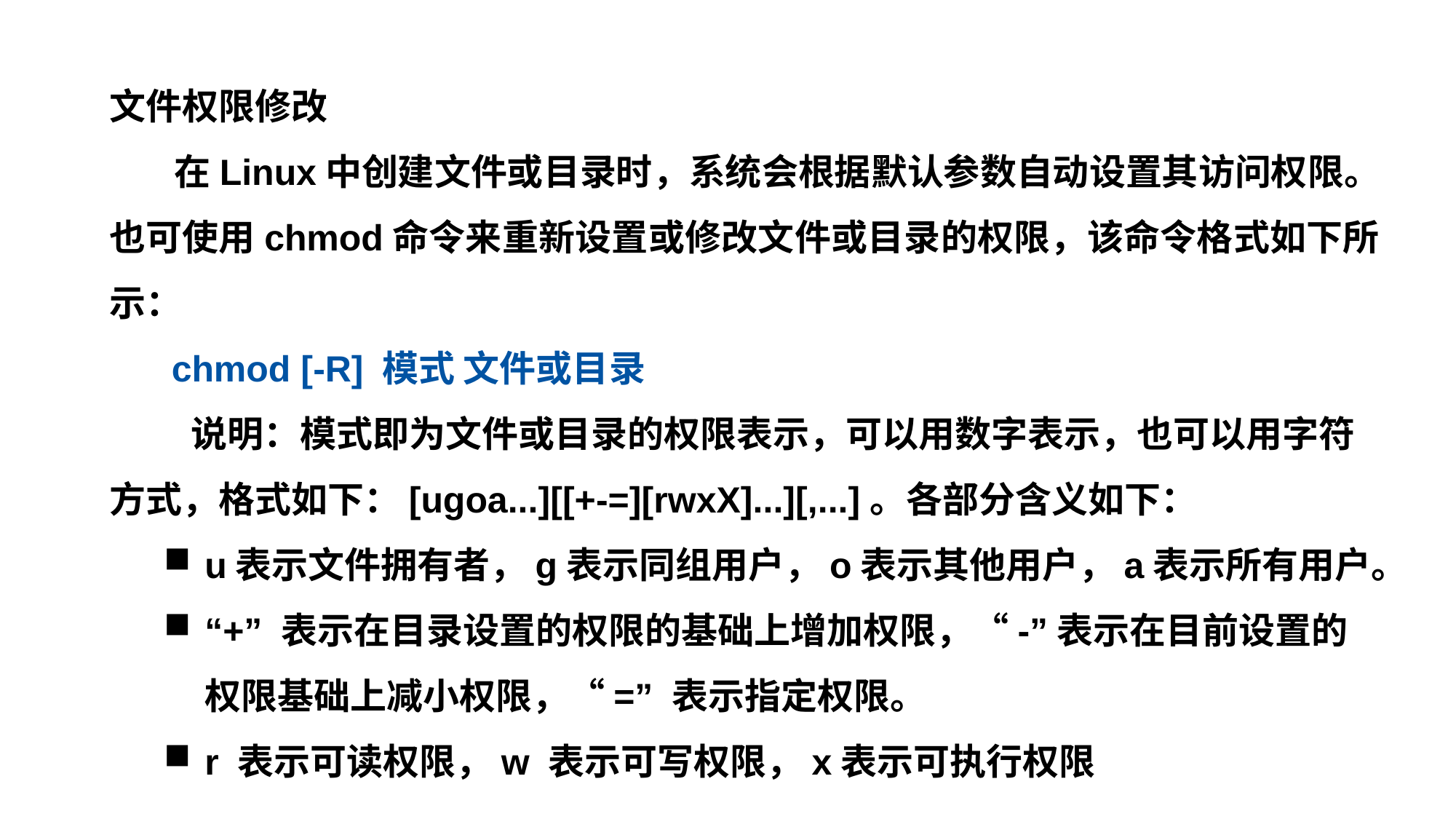

文件权限修改
   在Linux中创建文件或目录时，系统会根据默认参数自动设置其访问权限。也可使用chmod命令来重新设置或修改文件或目录的权限，该命令格式如下所示：
   chmod [-R] 模式 文件或目录
     说明：模式即为文件或目录的权限表示，可以用数字表示，也可以用字符方式，格式如下：[ugoa...][[+-=][rwxX]...][,...]。各部分含义如下：
u表示文件拥有者，g表示同组用户，o表示其他用户，a表示所有用户。
“+” 表示在目录设置的权限的基础上增加权限，“-”表示在目前设置的权限基础上减小权限，“=” 表示指定权限。
r 表示可读权限，w 表示可写权限，x表示可执行权限
11